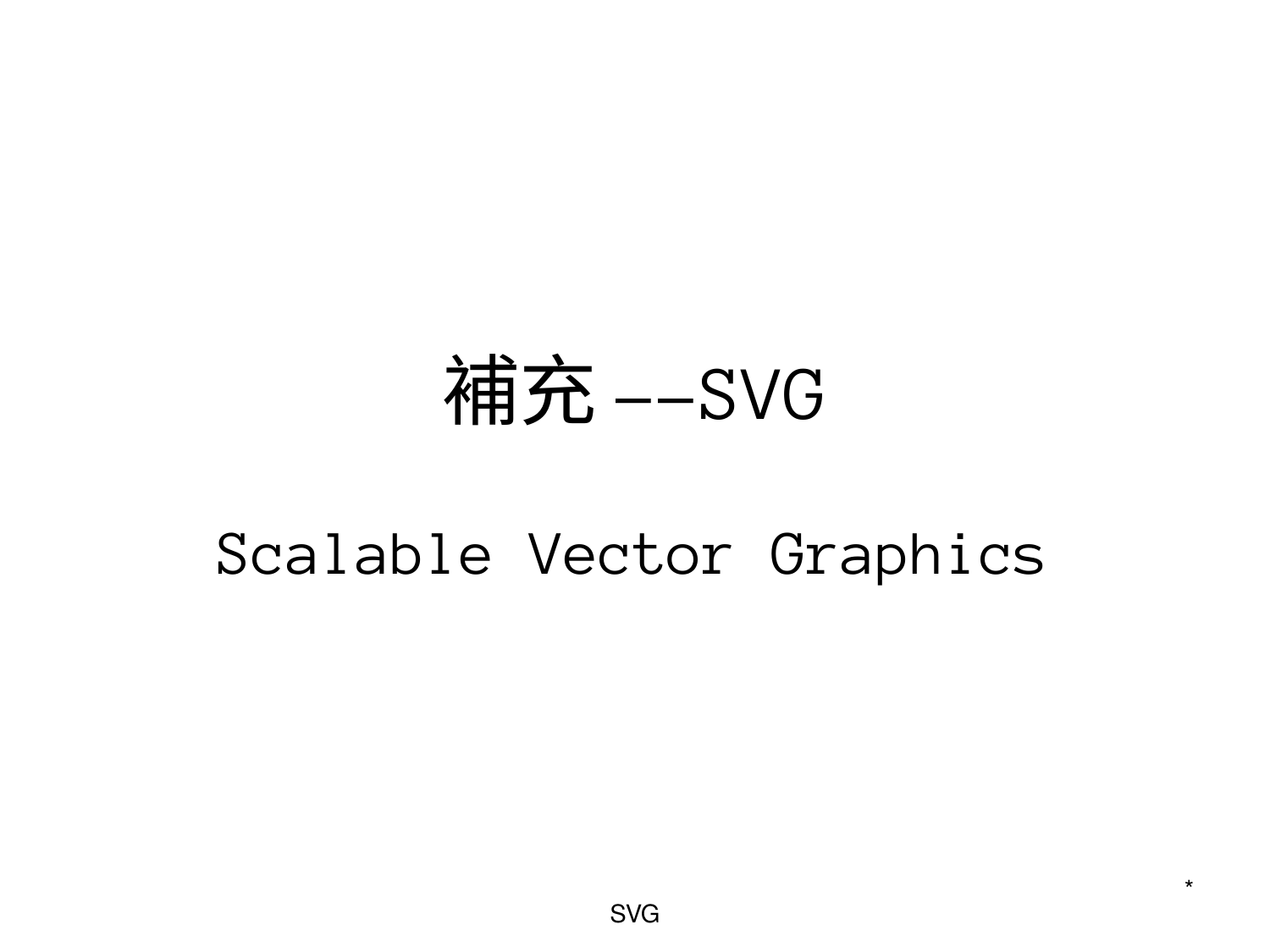

# 補充--SVG Scalable Vector Graphics
*
SVG